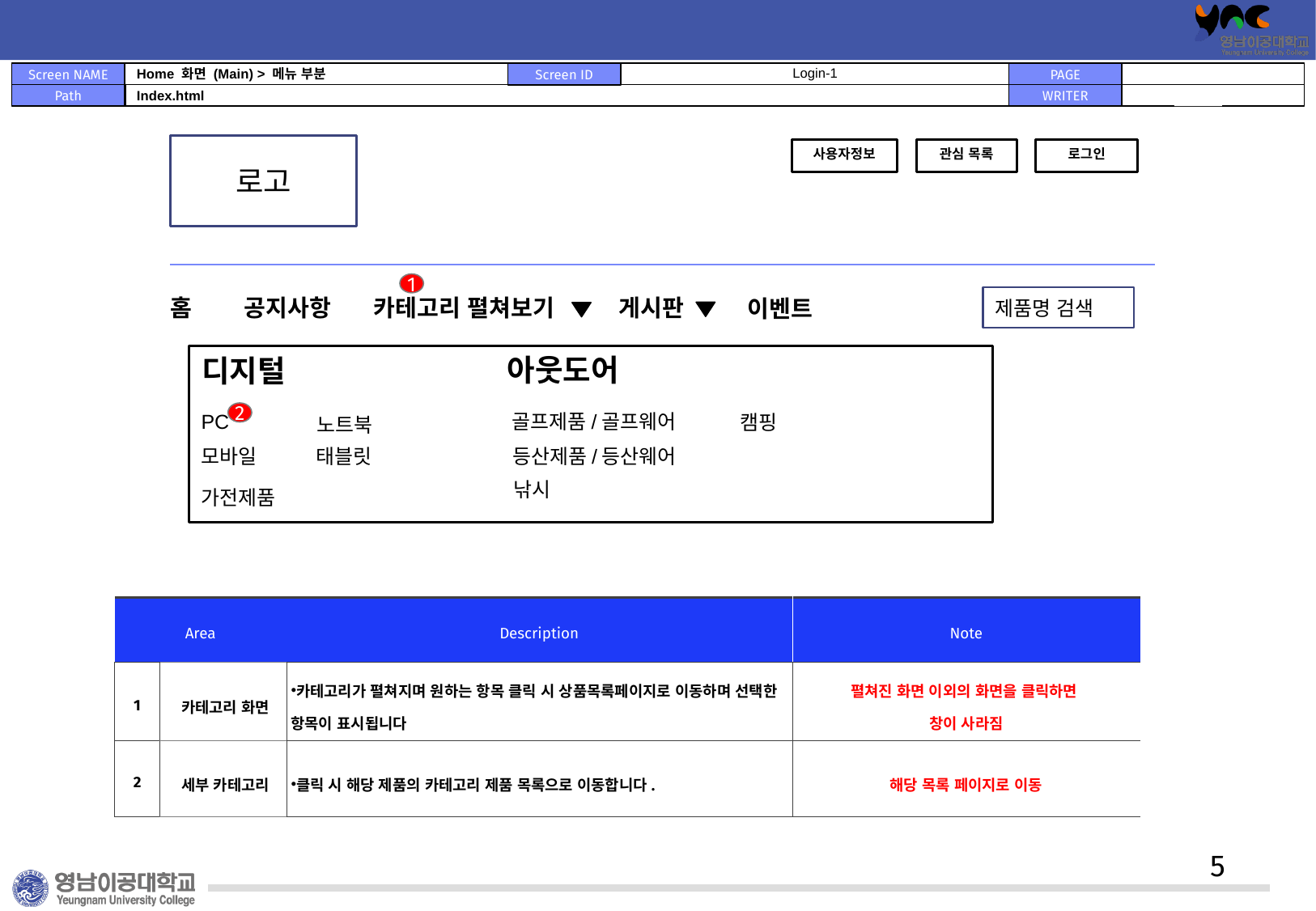

Home 화면 (Main) > 메뉴 부분
# Login-1
Index.html

로고
사용자정보
로그인
관심 목록
카테고리 펼쳐보기
게시판
제품명 검색
홈
공지사항
이벤트

1

3
아웃도어

디지털
4
2
골프제품/골프웨어
PC
캠핑
노트북
모바일
태블릿
등산제품/등산웨어
낚시
가전제품
| Area |  | Description | Note |
| --- | --- | --- | --- |
| 1 | 카테고리 화면 | 카테고리가 펼쳐지며 원하는 항목 클릭 시 상품목록페이지로 이동하며 선택한 항목이 표시됩니다 | 펼쳐진 화면 이외의 화면을 클릭하면 창이 사라짐 |
| 2 | 세부 카테고리 | 클릭 시 해당 제품의 카테고리 제품 목록으로 이동합니다. | 해당 목록 페이지로 이동 |
5